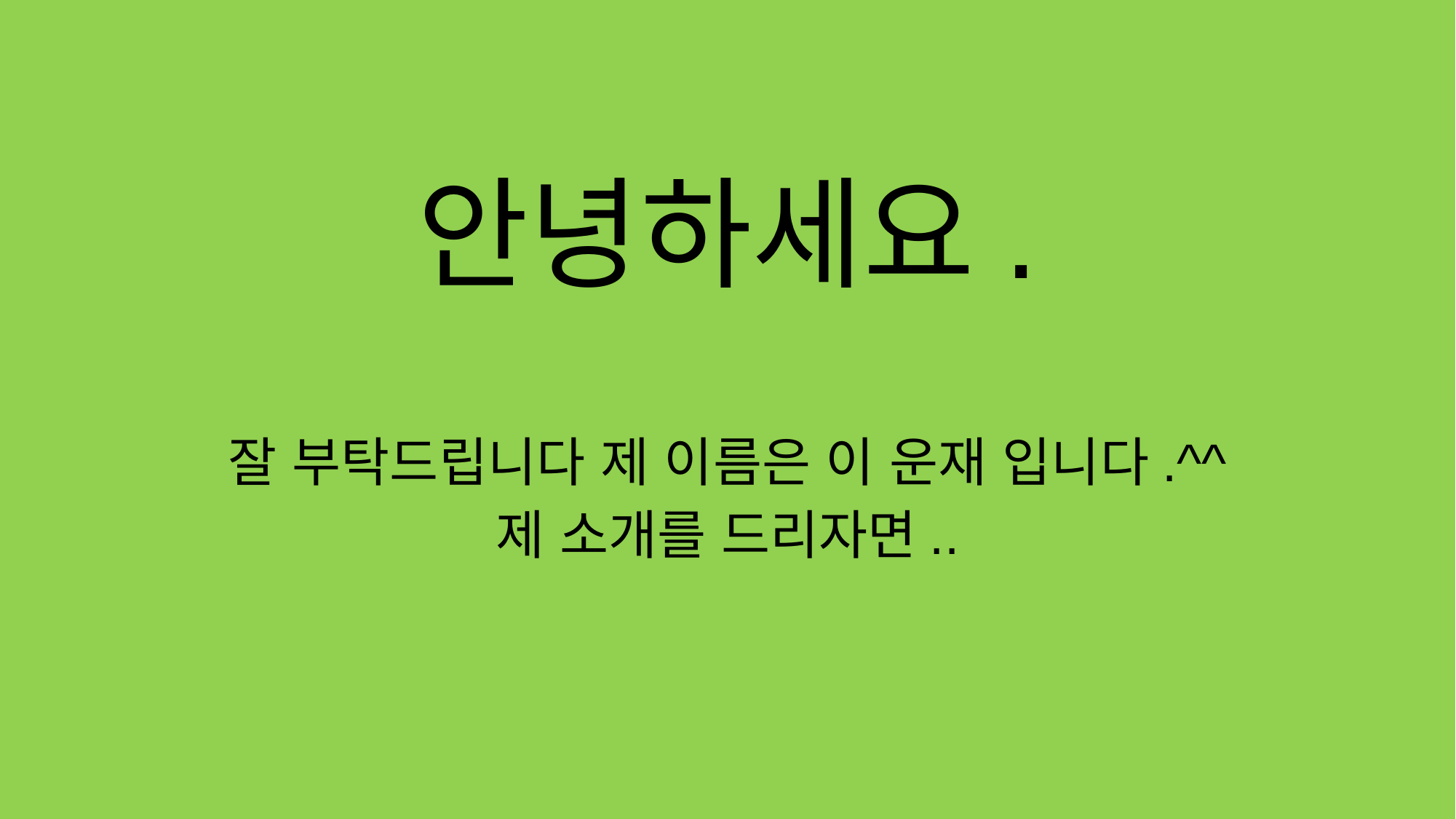

# 안녕하세요.
잘 부탁드립니다 제 이름은 이 운재 입니다.^^
제 소개를 드리자면..